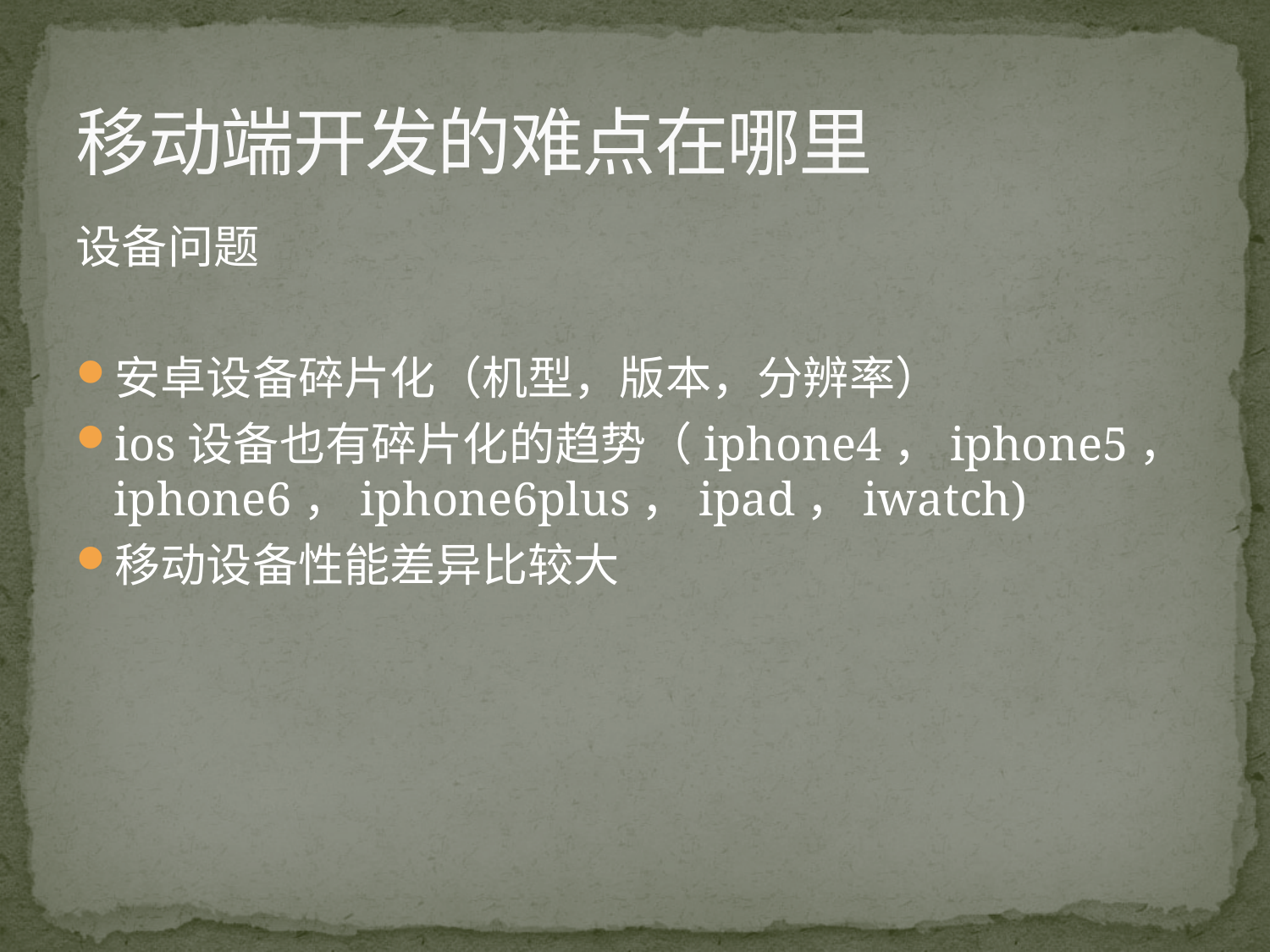

# 移动端开发的难点在哪里
设备问题

安卓设备碎片化（机型，版本，分辨率）
ios设备也有碎片化的趋势（iphone4，iphone5，iphone6，iphone6plus，ipad，iwatch)
移动设备性能差异比较大